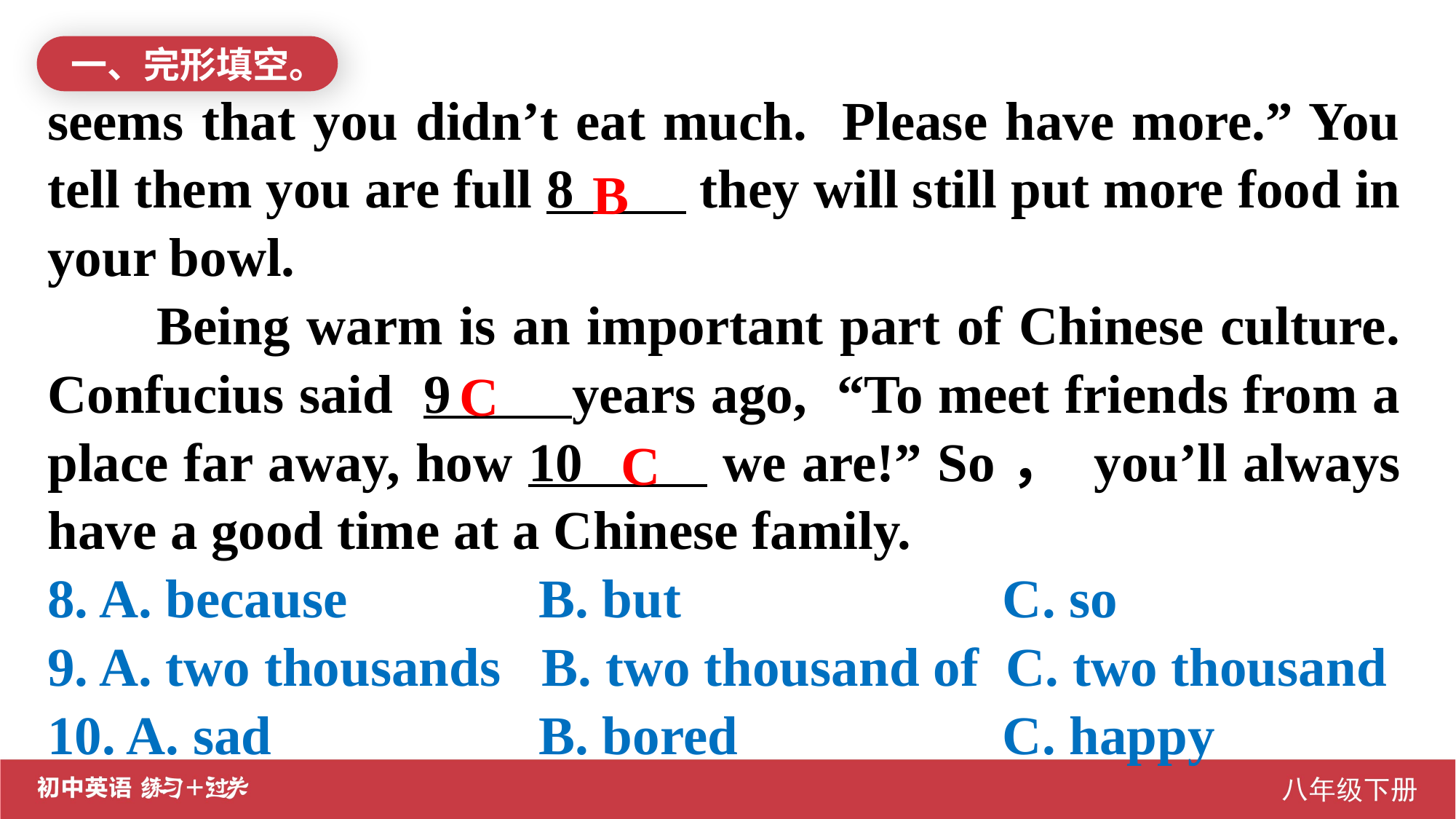

一、完形填空。
seems that you didn’t eat much.  Please have more.” You tell them you are full 8         they will still put more food in your bowl.
	Being warm is an important part of Chinese culture. Confucius said  9        years ago,  “To meet friends from a place far away, how 10         we are!” So， you’ll always have a good time at a Chinese family.
8. A. because    	    B. but       	              C. so
9. A. two thousands   B. two thousand of  C. two thousand
10. A. sad       	            B. bored             	      C. happy
B
C
C